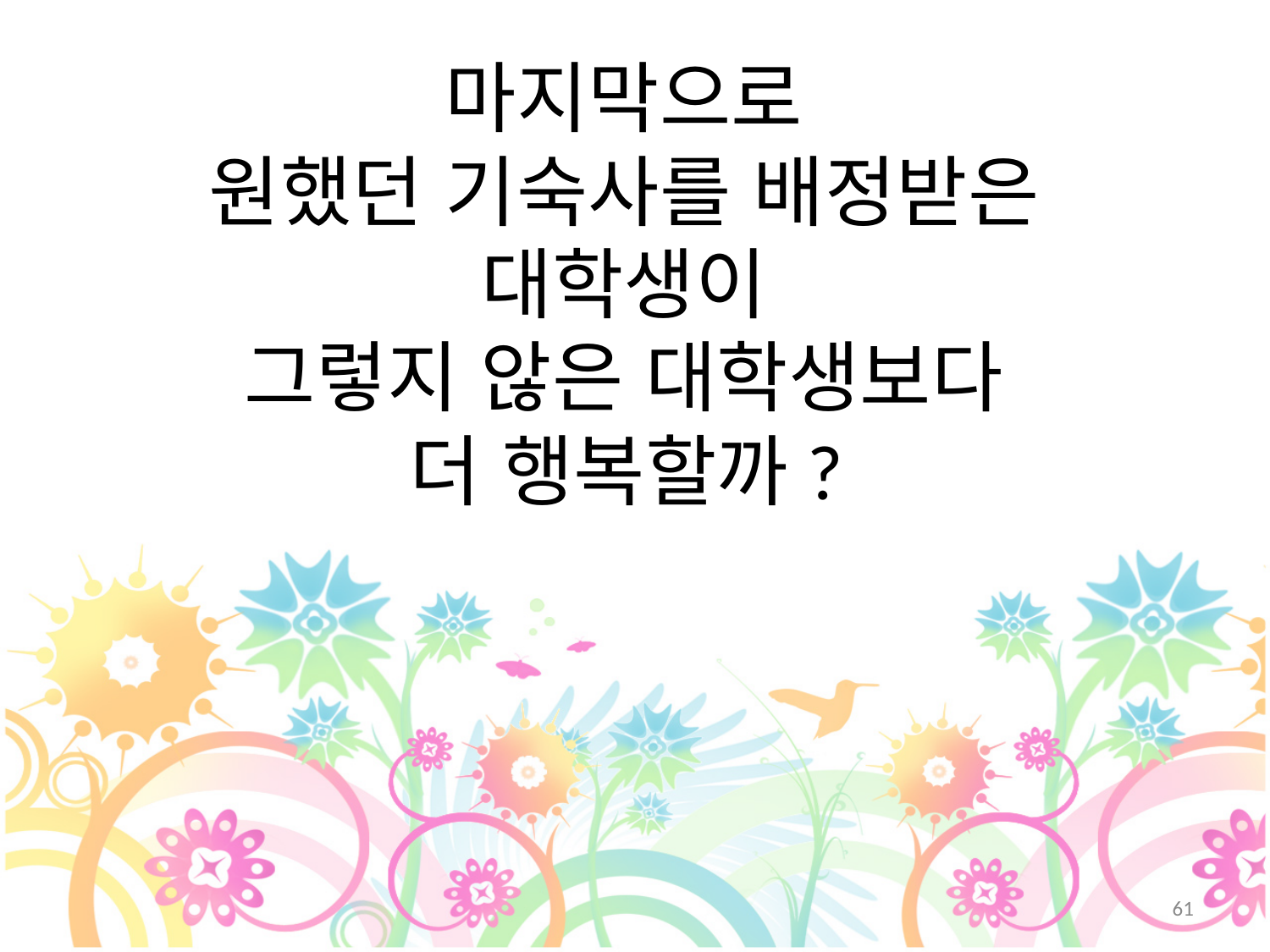

# 마지막으로 원했던 기숙사를 배정받은 대학생이 그렇지 않은 대학생보다 더 행복할까?

61